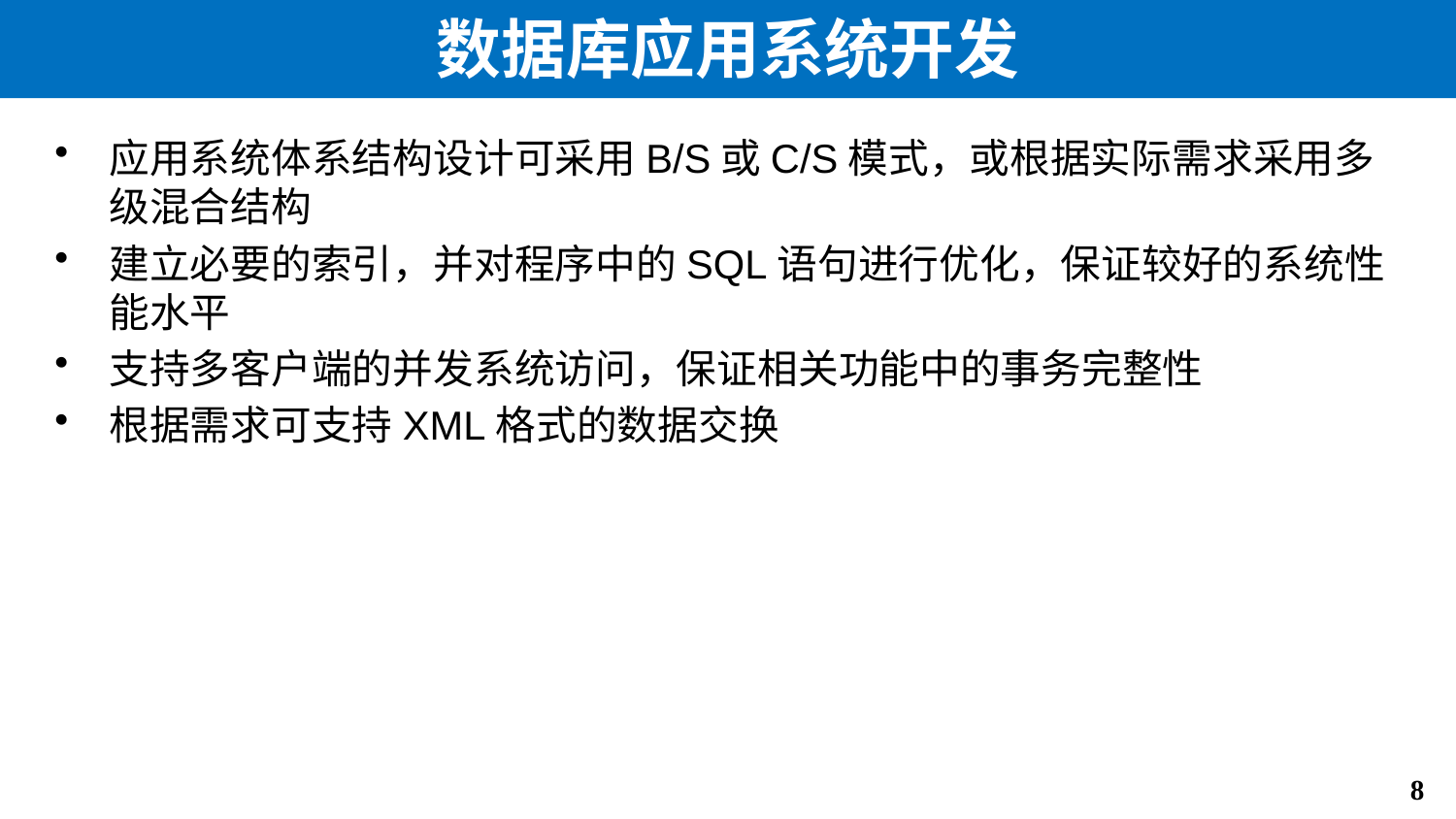

# 数据库应用系统开发
应用系统体系结构设计可采用B/S或C/S模式，或根据实际需求采用多级混合结构
建立必要的索引，并对程序中的SQL语句进行优化，保证较好的系统性能水平
支持多客户端的并发系统访问，保证相关功能中的事务完整性
根据需求可支持XML格式的数据交换